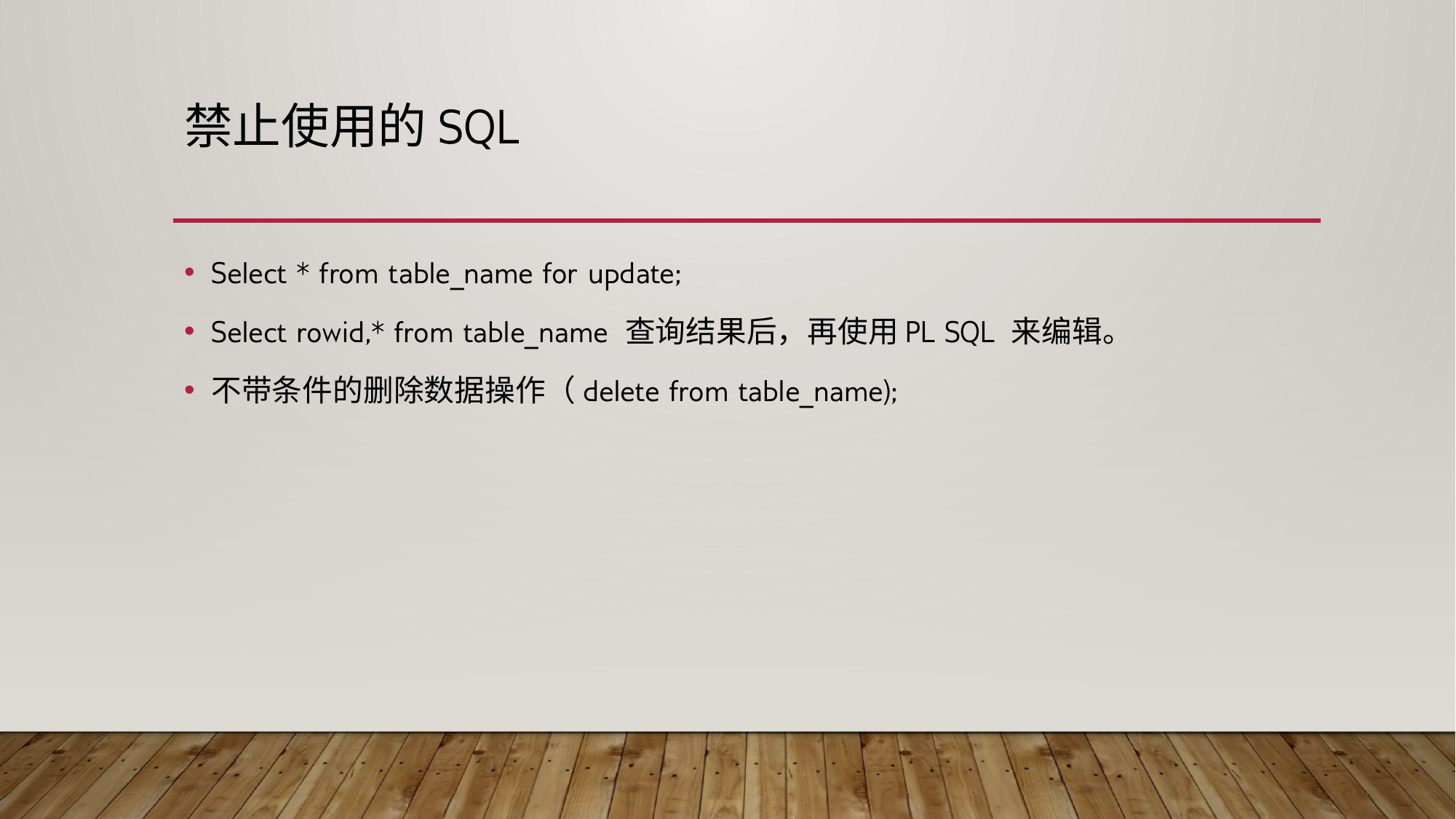

# 禁止使用的SQL
Select * from table_name for update;
Select rowid,* from table_name 查询结果后，再使用PL SQL 来编辑。
不带条件的删除数据操作（delete from table_name);